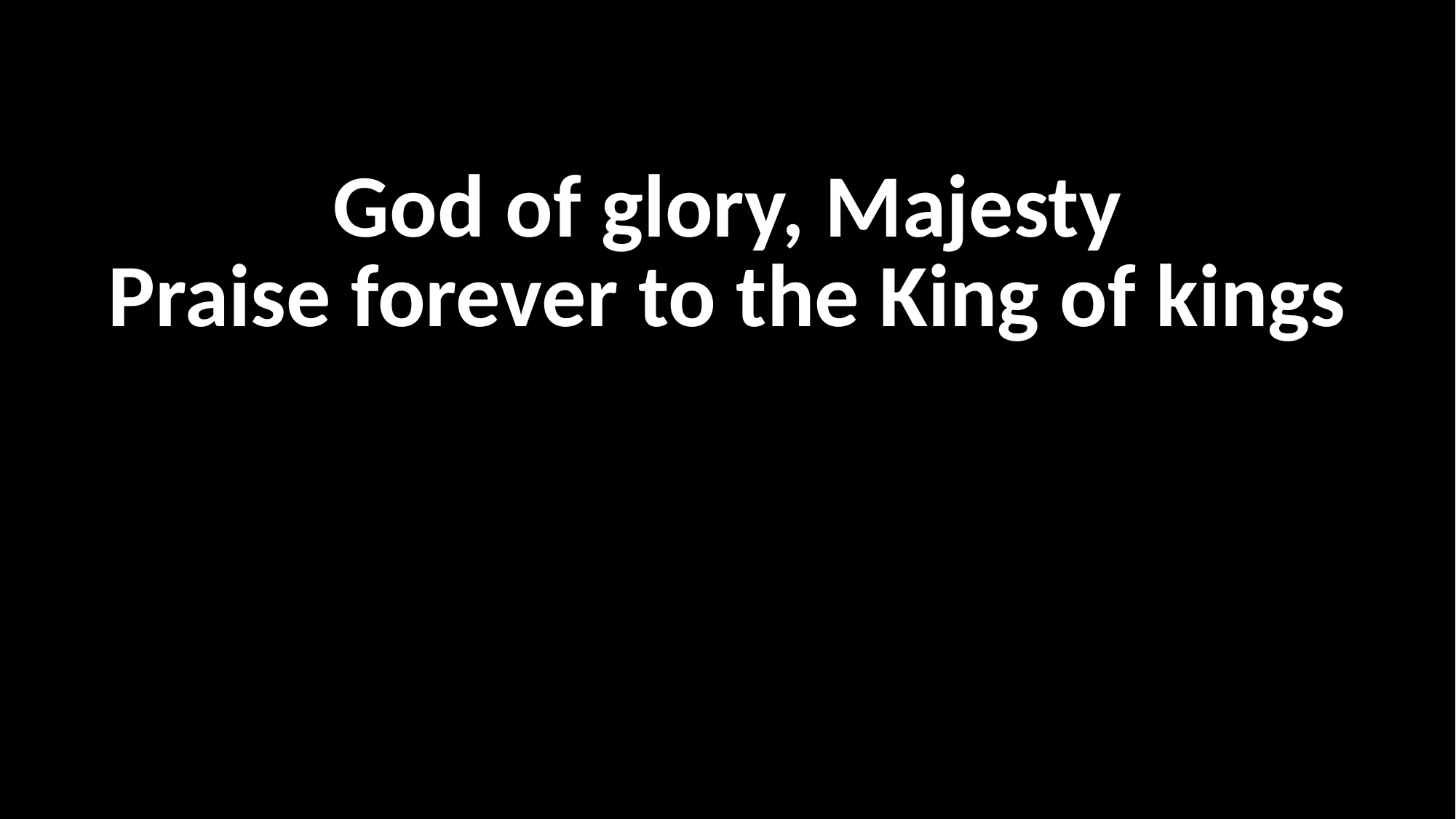

God of glory, Majesty
Praise forever to the King of kings

할렐루야 할렐루야 할렐루야
예슈아 예슈아